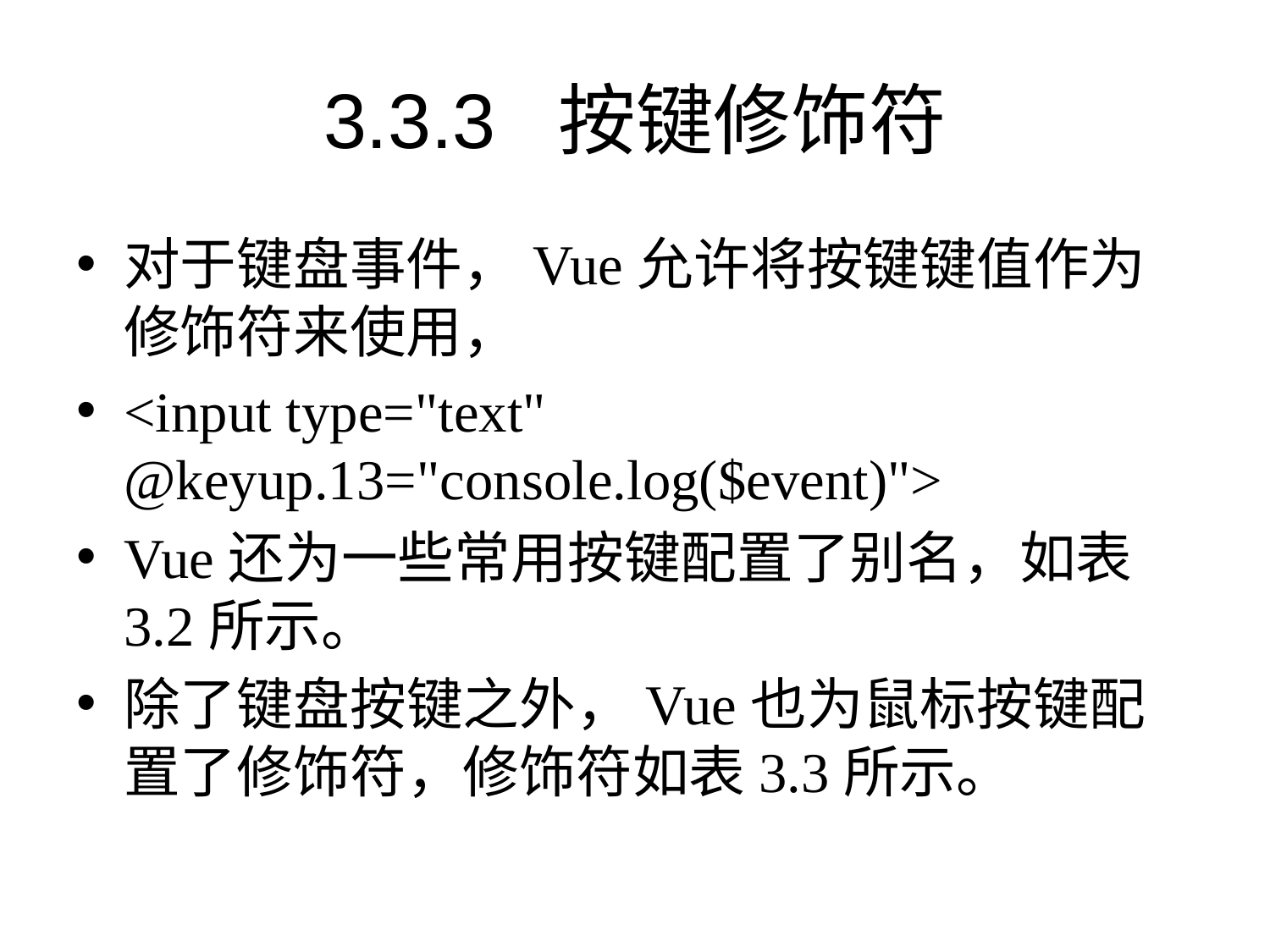

# 3.3.3  按键修饰符
对于键盘事件，Vue允许将按键键值作为修饰符来使用，
<input type="text" @keyup.13="console.log($event)">
Vue还为一些常用按键配置了别名，如表3.2所示。
除了键盘按键之外，Vue也为鼠标按键配置了修饰符，修饰符如表3.3所示。